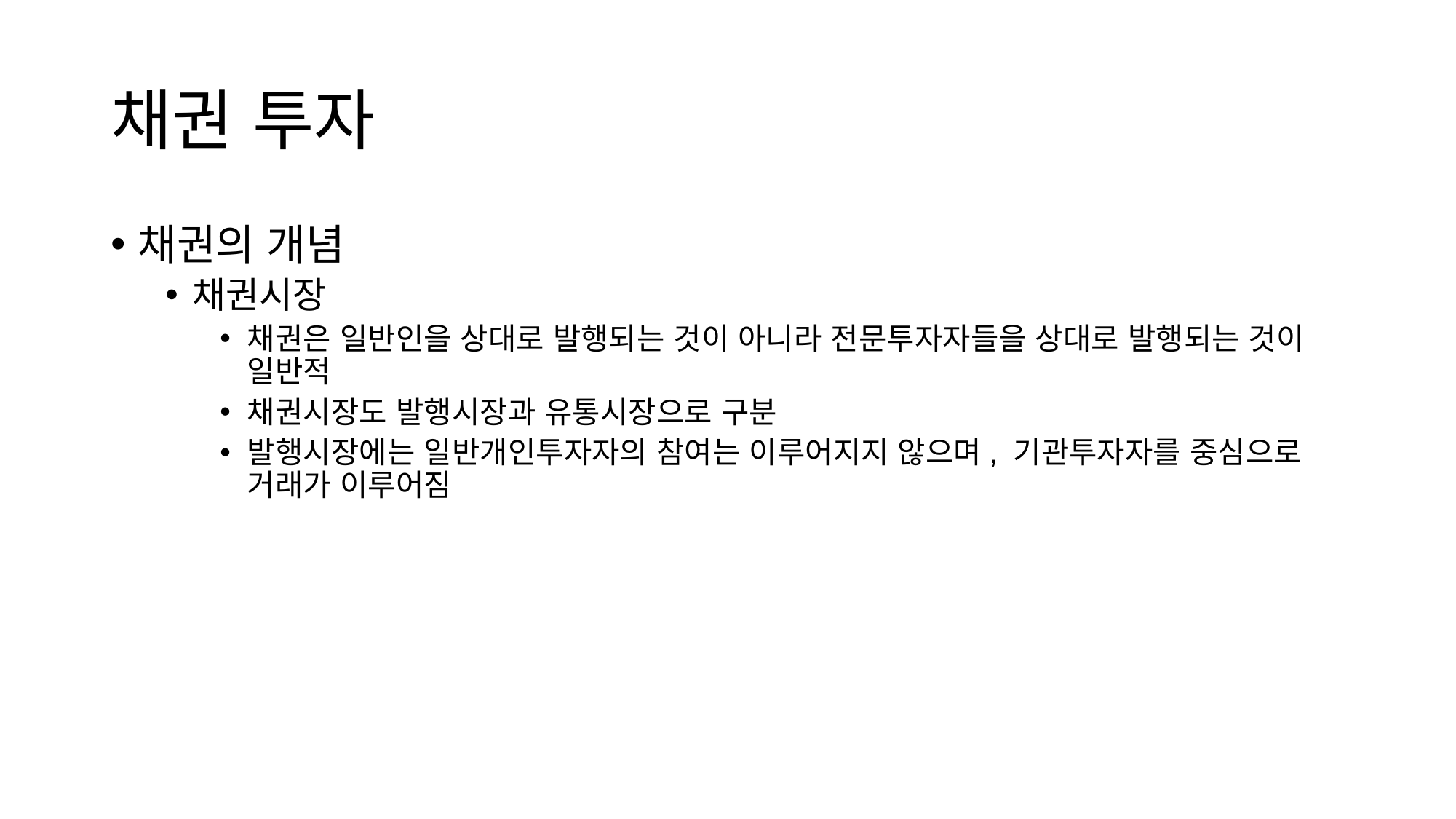

# 채권 투자
채권의 개념
채권시장
채권은 일반인을 상대로 발행되는 것이 아니라 전문투자자들을 상대로 발행되는 것이 일반적
채권시장도 발행시장과 유통시장으로 구분
발행시장에는 일반개인투자자의 참여는 이루어지지 않으며, 기관투자자를 중심으로 거래가 이루어짐